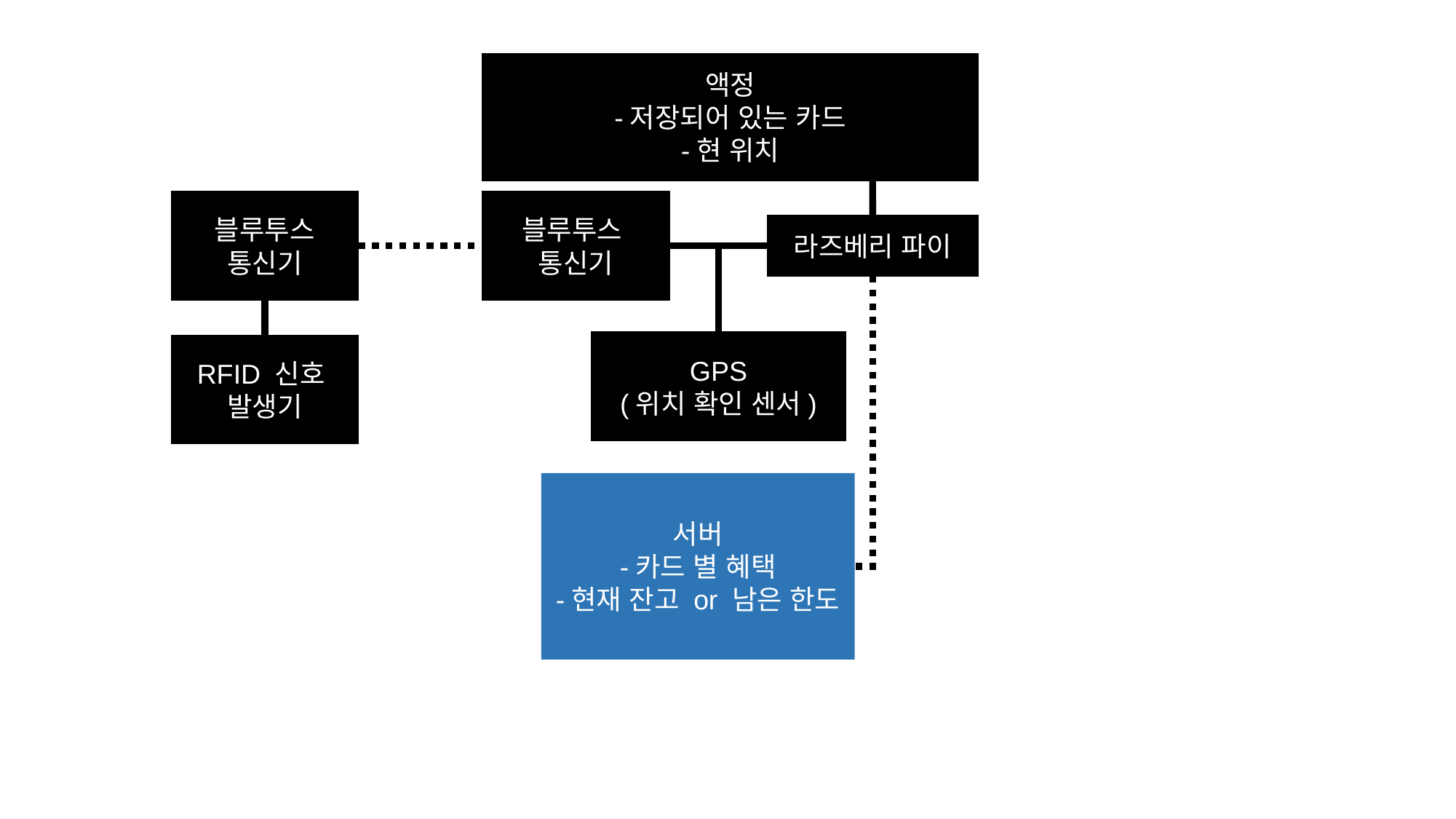

액정
-저장되어 있는 카드
-현 위치
블루투스
통신기
블루투스
통신기
라즈베리 파이
GPS
(위치 확인 센서)
RFID 신호
발생기
서버
-카드 별 혜택
-현재 잔고 or 남은 한도